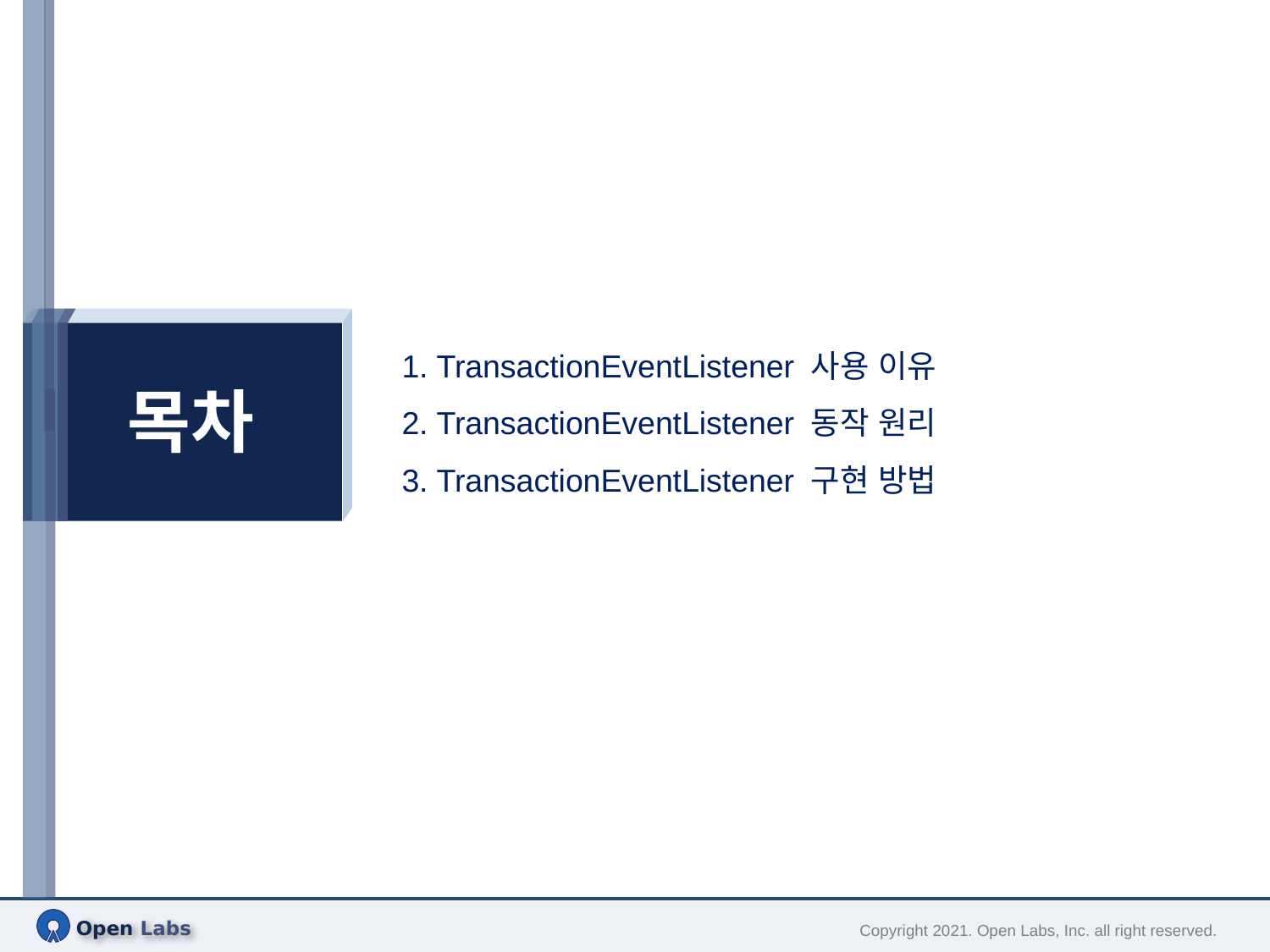

1. TransactionEventListener 사용 이유
2. TransactionEventListener 동작 원리
3. TransactionEventListener 구현 방법
목차